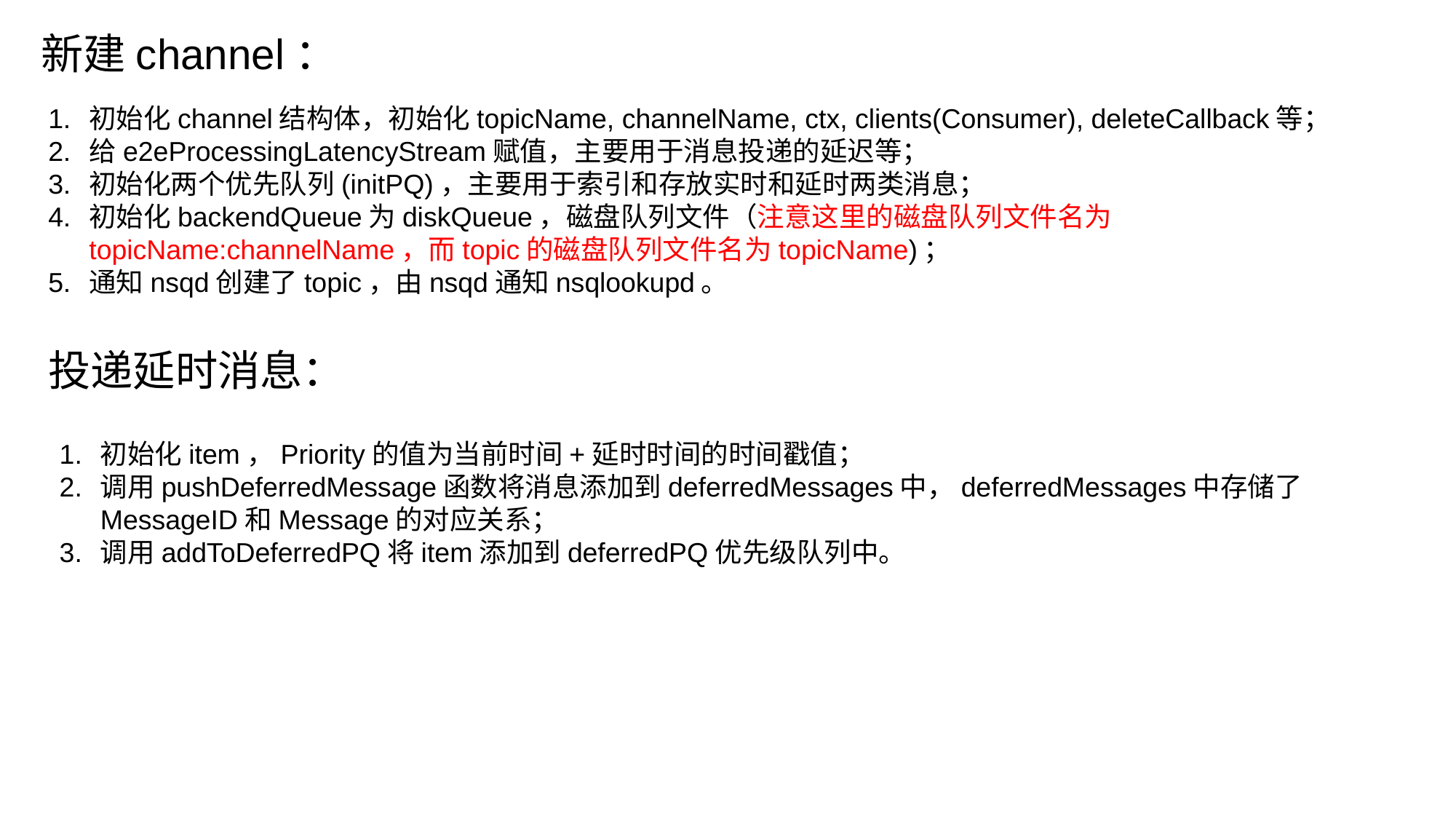

新建channel：
初始化channel结构体，初始化topicName, channelName, ctx, clients(Consumer), deleteCallback等；
给e2eProcessingLatencyStream赋值，主要用于消息投递的延迟等；
初始化两个优先队列(initPQ)，主要用于索引和存放实时和延时两类消息；
初始化backendQueue为diskQueue，磁盘队列文件（注意这里的磁盘队列文件名为topicName:channelName，而topic的磁盘队列文件名为topicName)；
通知nsqd创建了topic，由nsqd通知nsqlookupd。
投递延时消息：
初始化item，Priority的值为当前时间+延时时间的时间戳值；
调用pushDeferredMessage函数将消息添加到deferredMessages中，deferredMessages中存储了MessageID和Message的对应关系；
调用addToDeferredPQ将item添加到deferredPQ优先级队列中。